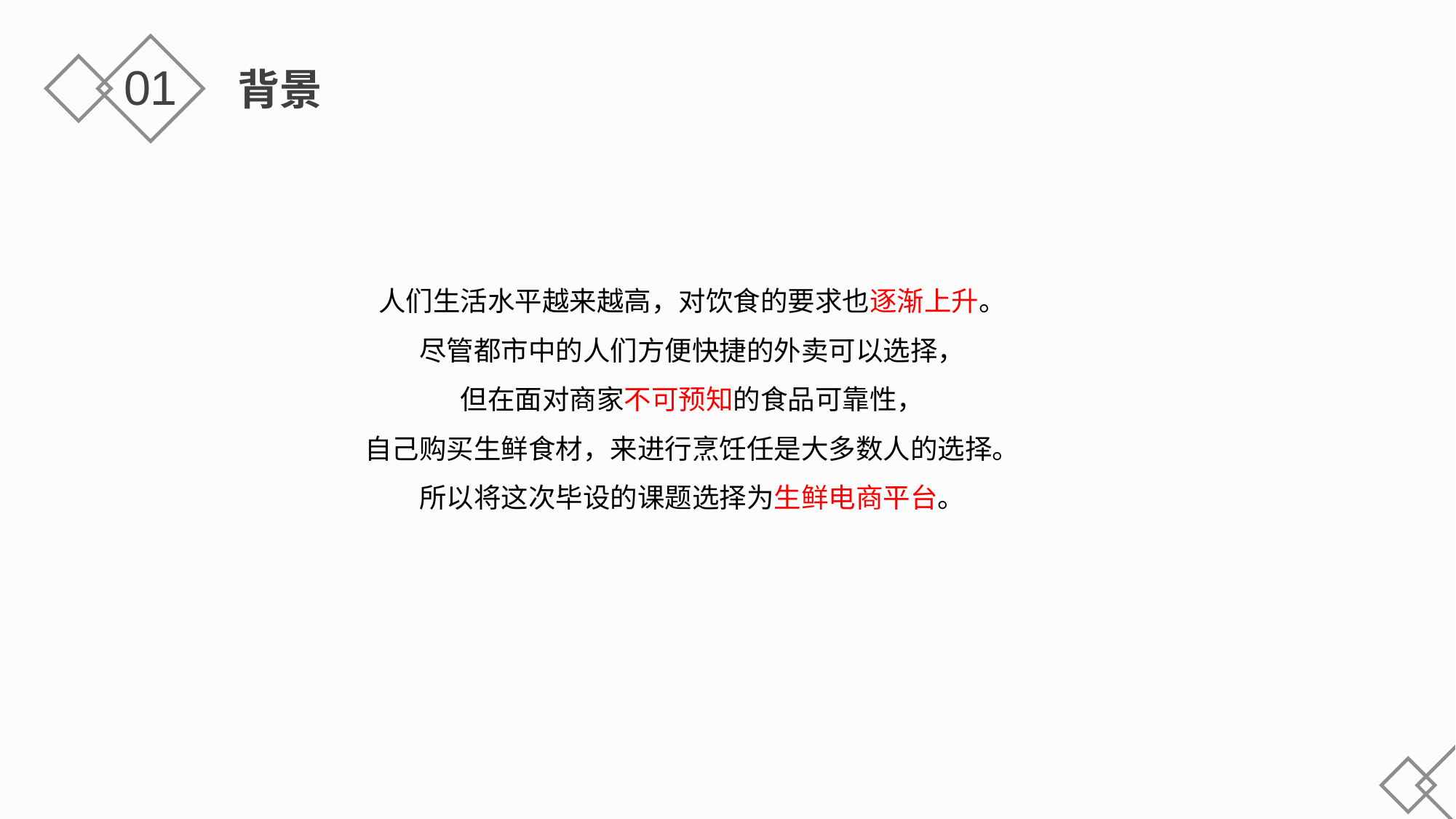

01
背景

人们生活水平越来越高，对饮食的要求也逐渐上升。
尽管都市中的人们方便快捷的外卖可以选择，
但在面对商家不可预知的食品可靠性，
自己购买生鲜食材，来进行烹饪任是大多数人的选择。
所以将这次毕设的课题选择为生鲜电商平台。